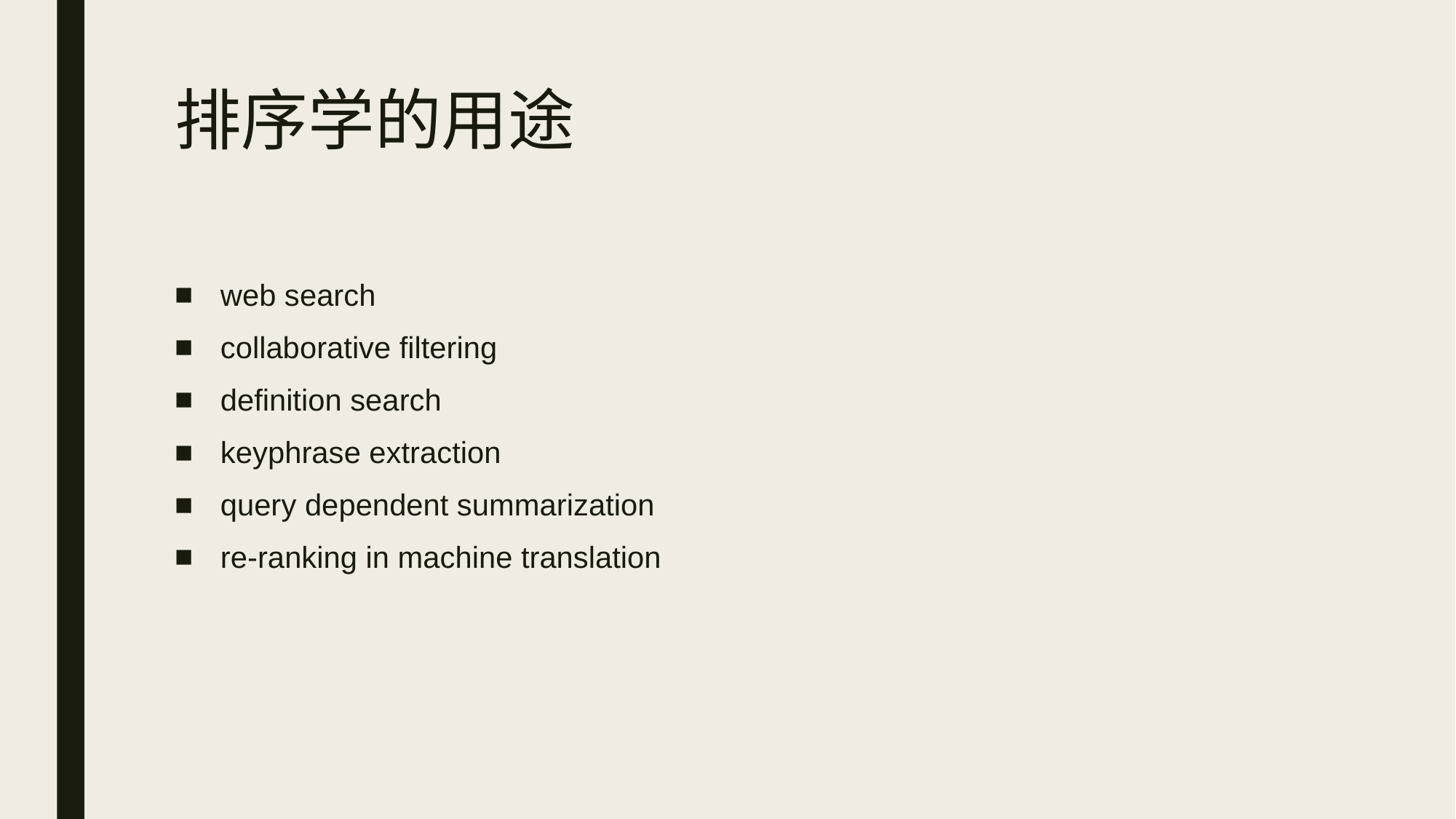

# 排序学的用途
web search
collaborative filtering
definition search
keyphrase extraction
query dependent summarization
re-ranking in machine translation